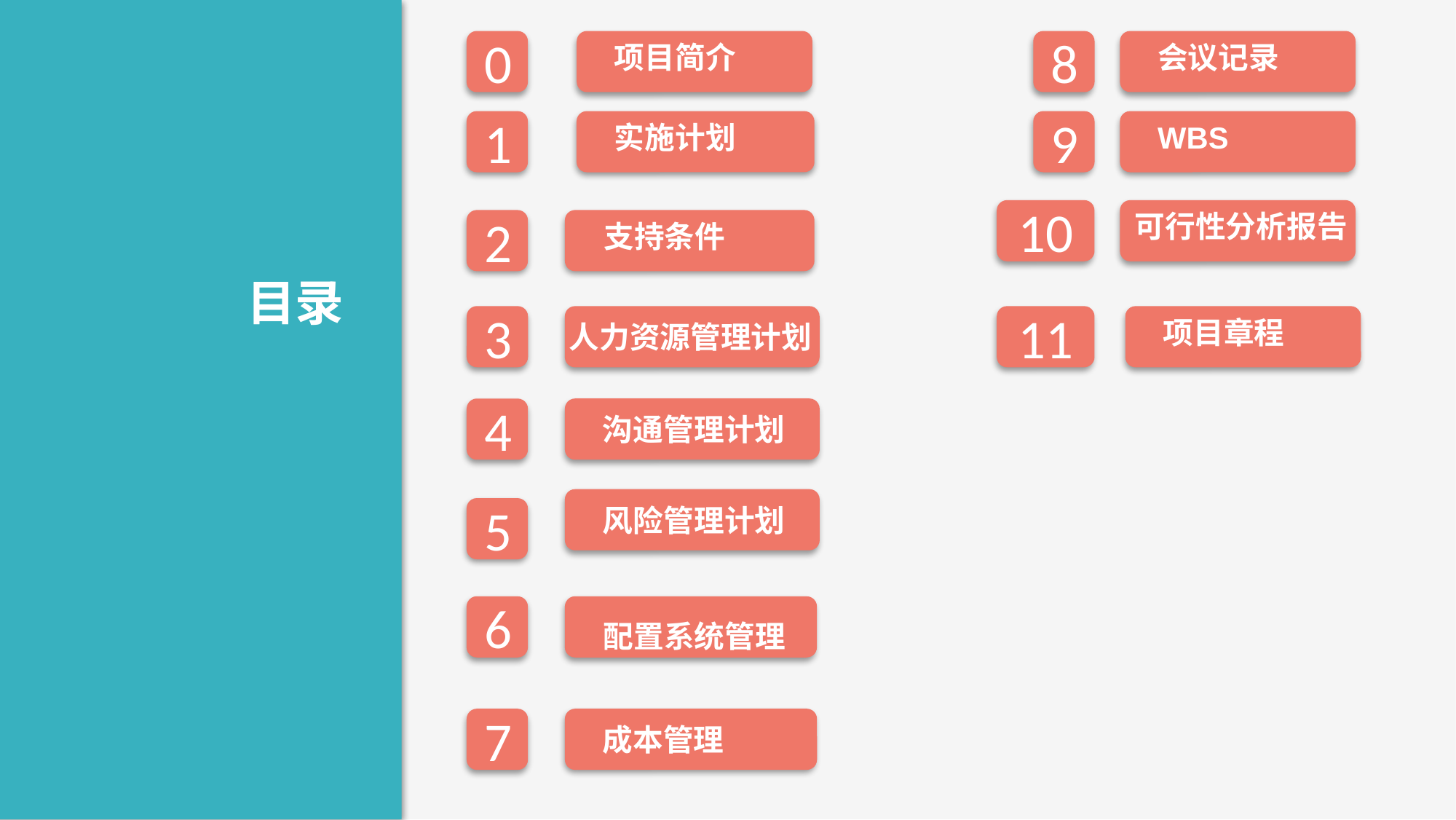

0
8

项目简介

会议记录
1
9

实施计划

WBS
10

可行性分析报告

支持条件
2
目录
3

人力资源管理计划
11

项目章程

沟通管理计划
4

风险管理计划
5

配置系统管理
6
7

成本管理